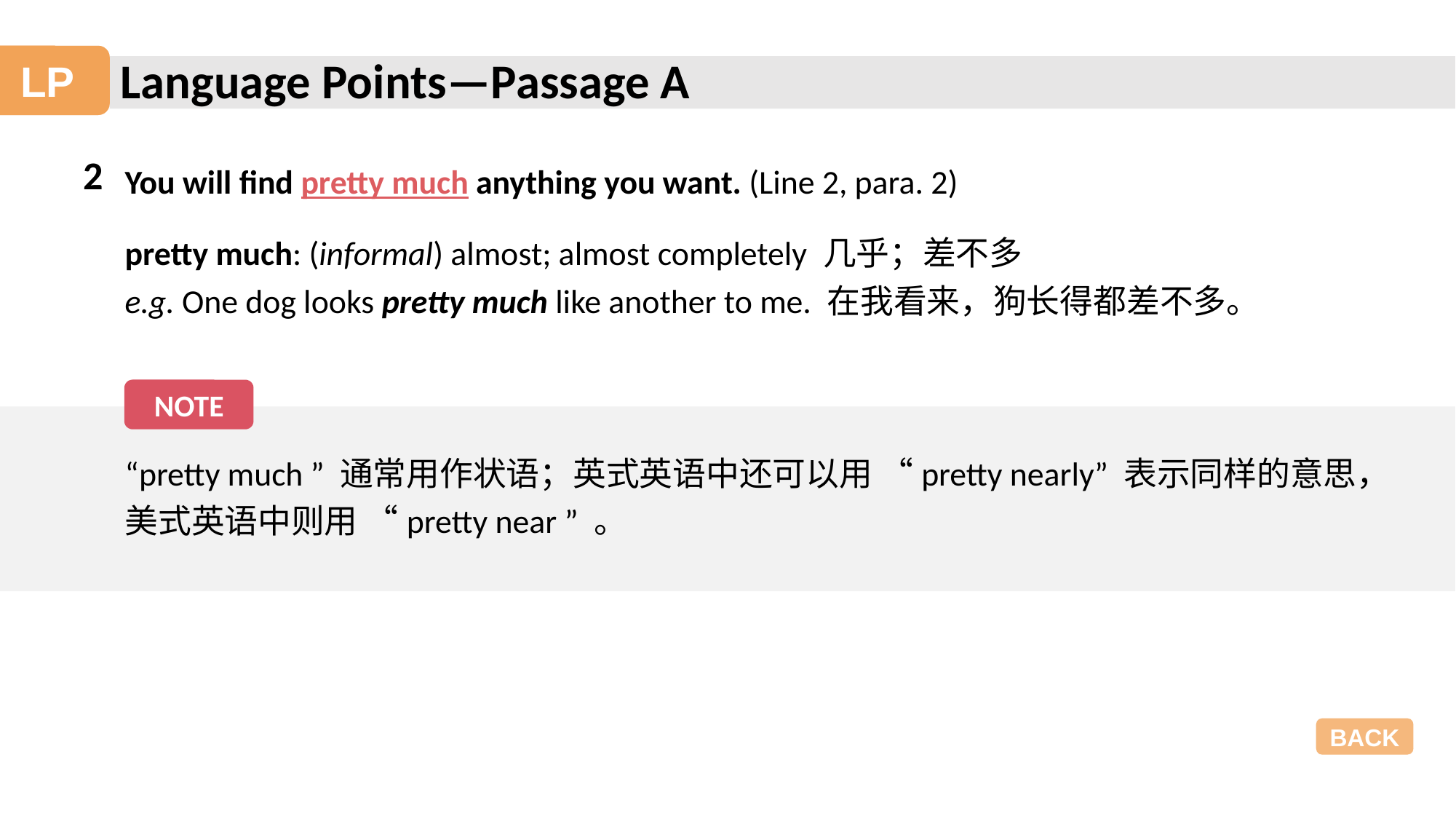

Language Points—Passage A
LP

2
You will find pretty much anything you want. (Line 2, para. 2)
pretty much: (informal) almost; almost completely 几乎；差不多
e.g. One dog looks pretty much like another to me. 在我看来，狗长得都差不多。
NOTE

“pretty much ” 通常用作状语；英式英语中还可以用 “pretty nearly” 表示同样的意思，美式英语中则用 “pretty near ” 。
BACK